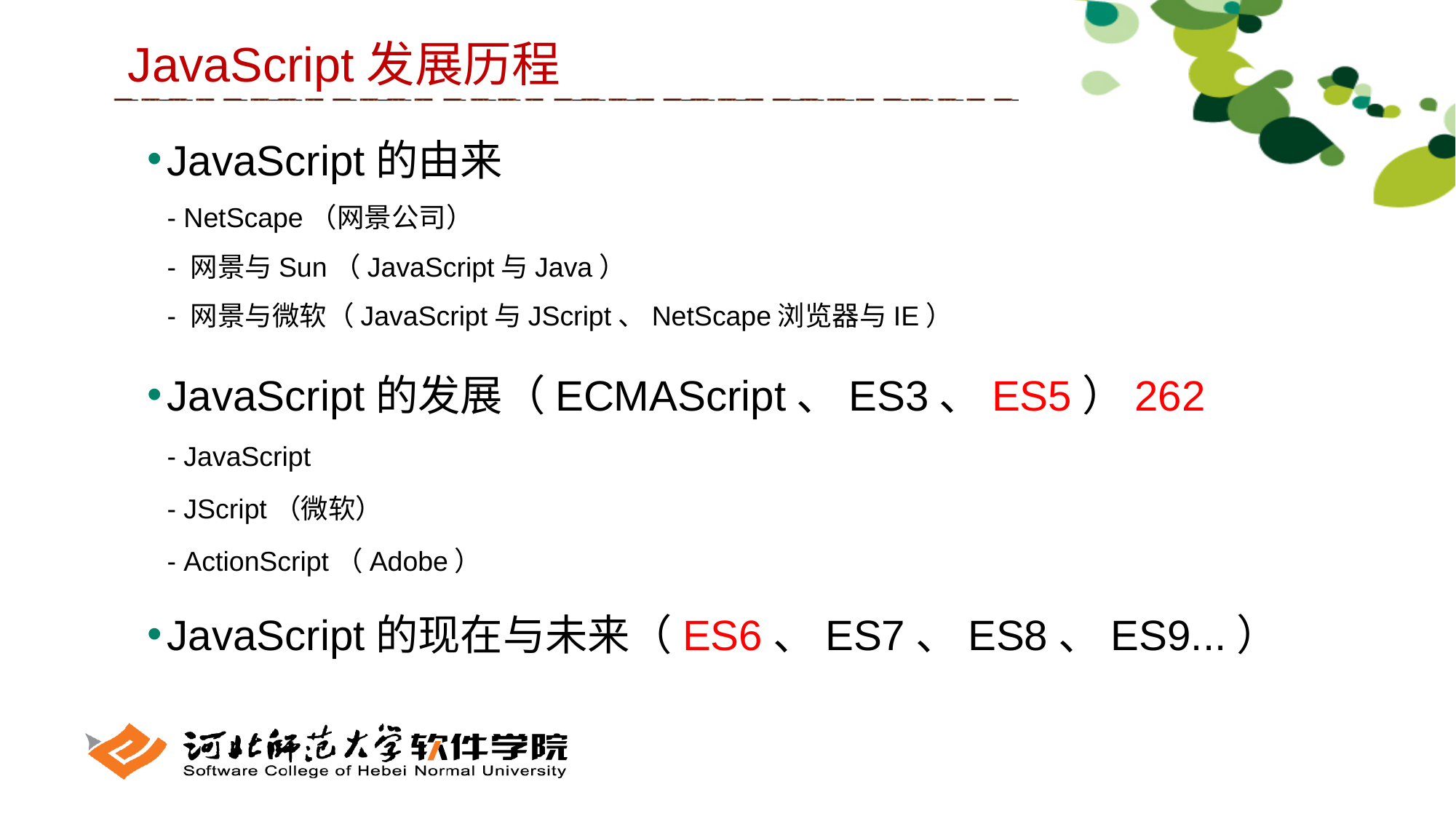

JavaScript发展历程

JavaScript的由来
- NetScape（网景公司）
- 网景与Sun（JavaScript与Java）
- 网景与微软（JavaScript与JScript、NetScape浏览器与IE）
JavaScript的发展（ECMAScript、ES3、ES5）262
- JavaScript
- JScript（微软）
- ActionScript（Adobe）
JavaScript的现在与未来（ES6、ES7、ES8、ES9...）